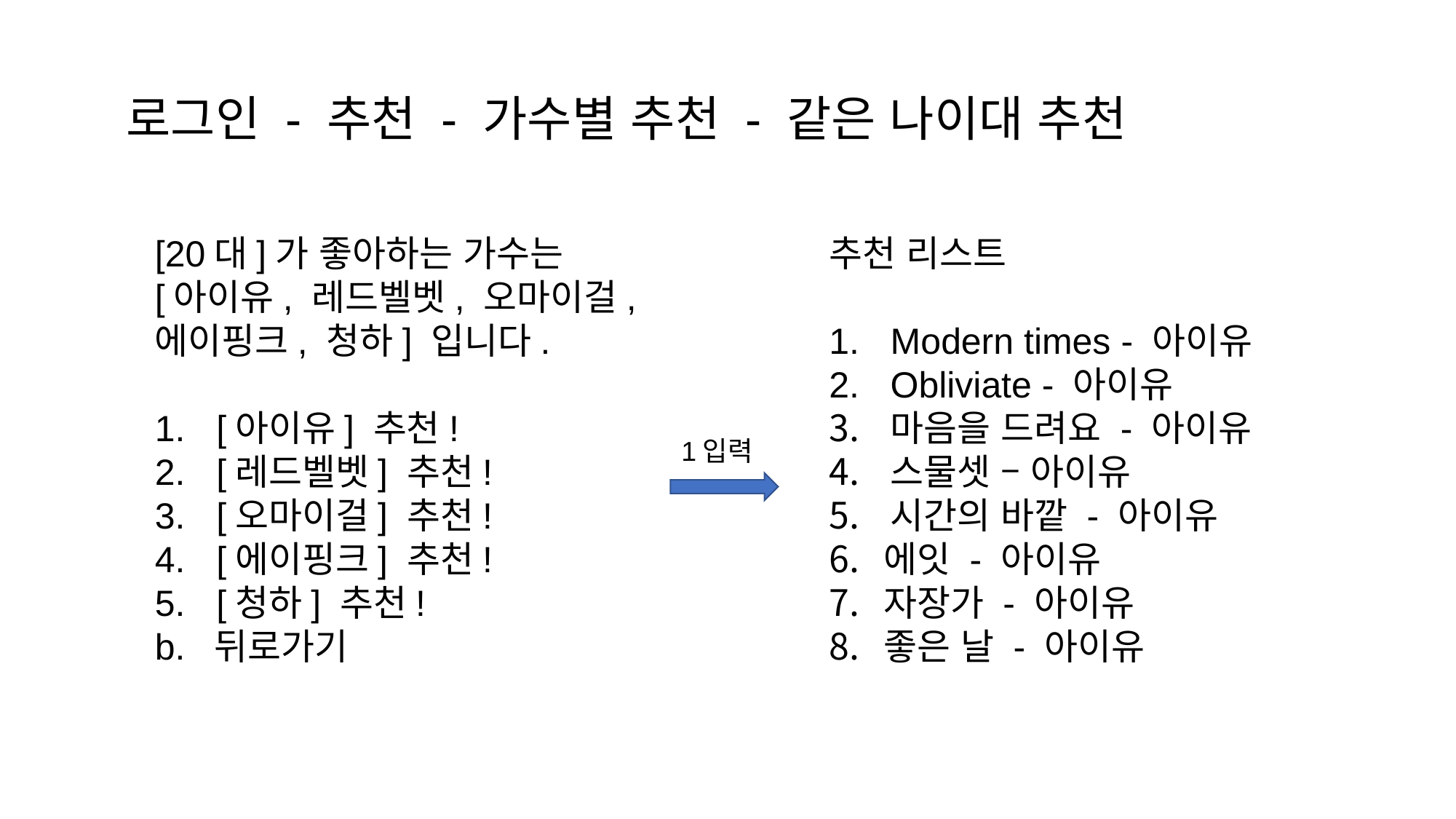

로그인 - 추천 - 가수별 추천 - 같은 나이대 추천
[20대]가 좋아하는 가수는
[아이유, 레드벨벳, 오마이걸, 에이핑크, 청하] 입니다.

[아이유] 추천!
[레드벨벳] 추천!
[오마이걸] 추천!
[에이핑크] 추천!
[청하] 추천!
b.  뒤로가기
추천 리스트

Modern times - 아이유
Obliviate - 아이유
마음을 드려요 - 아이유
스물셋 – 아이유
시간의 바깥 - 아이유
에잇 - 아이유
자장가 - 아이유
좋은 날 - 아이유
1입력